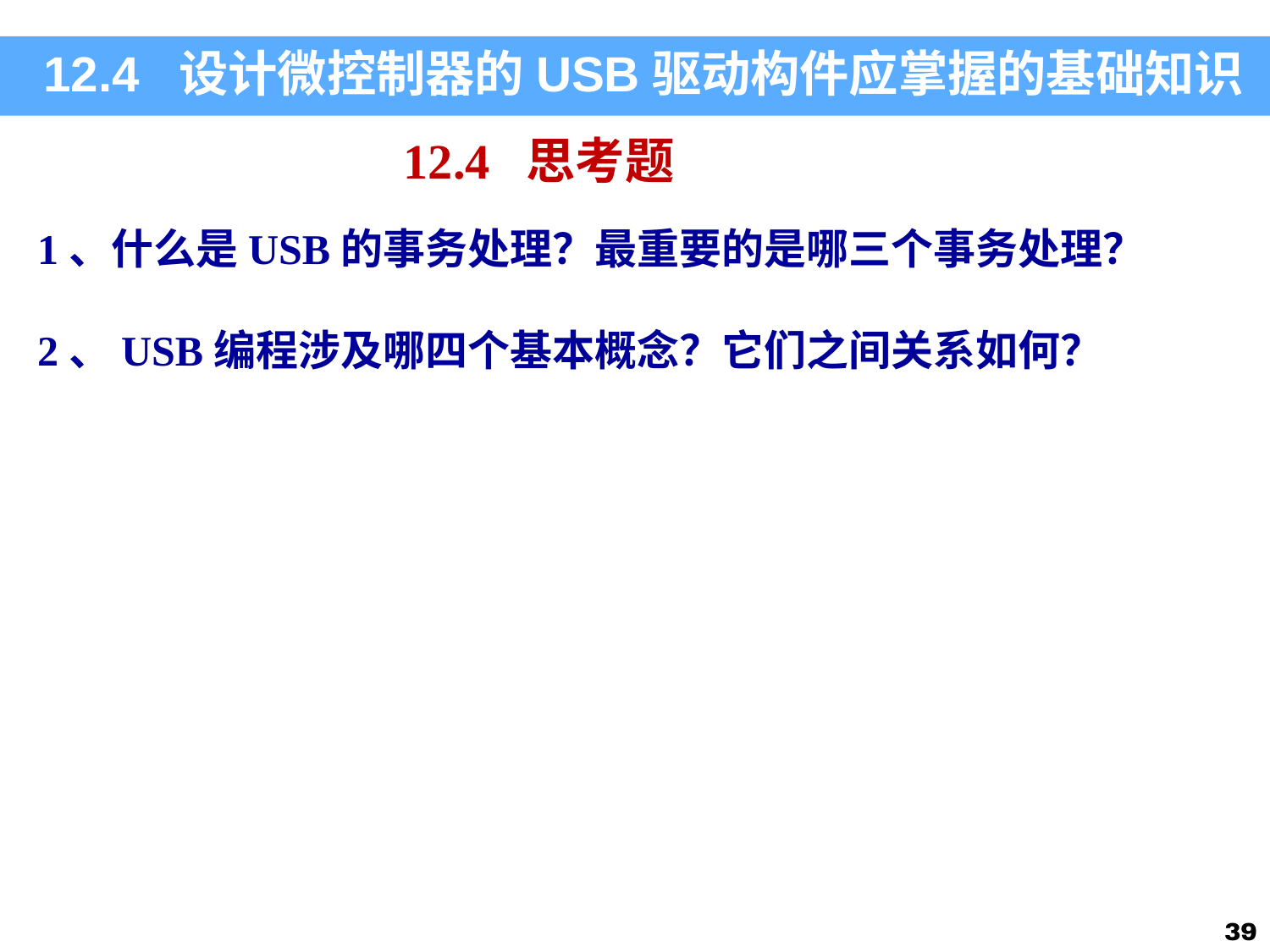

12.4  设计微控制器的USB驱动构件应掌握的基础知识
12.4  思考题
1、什么是USB的事务处理？最重要的是哪三个事务处理？

2、USB编程涉及哪四个基本概念？它们之间关系如何？

39